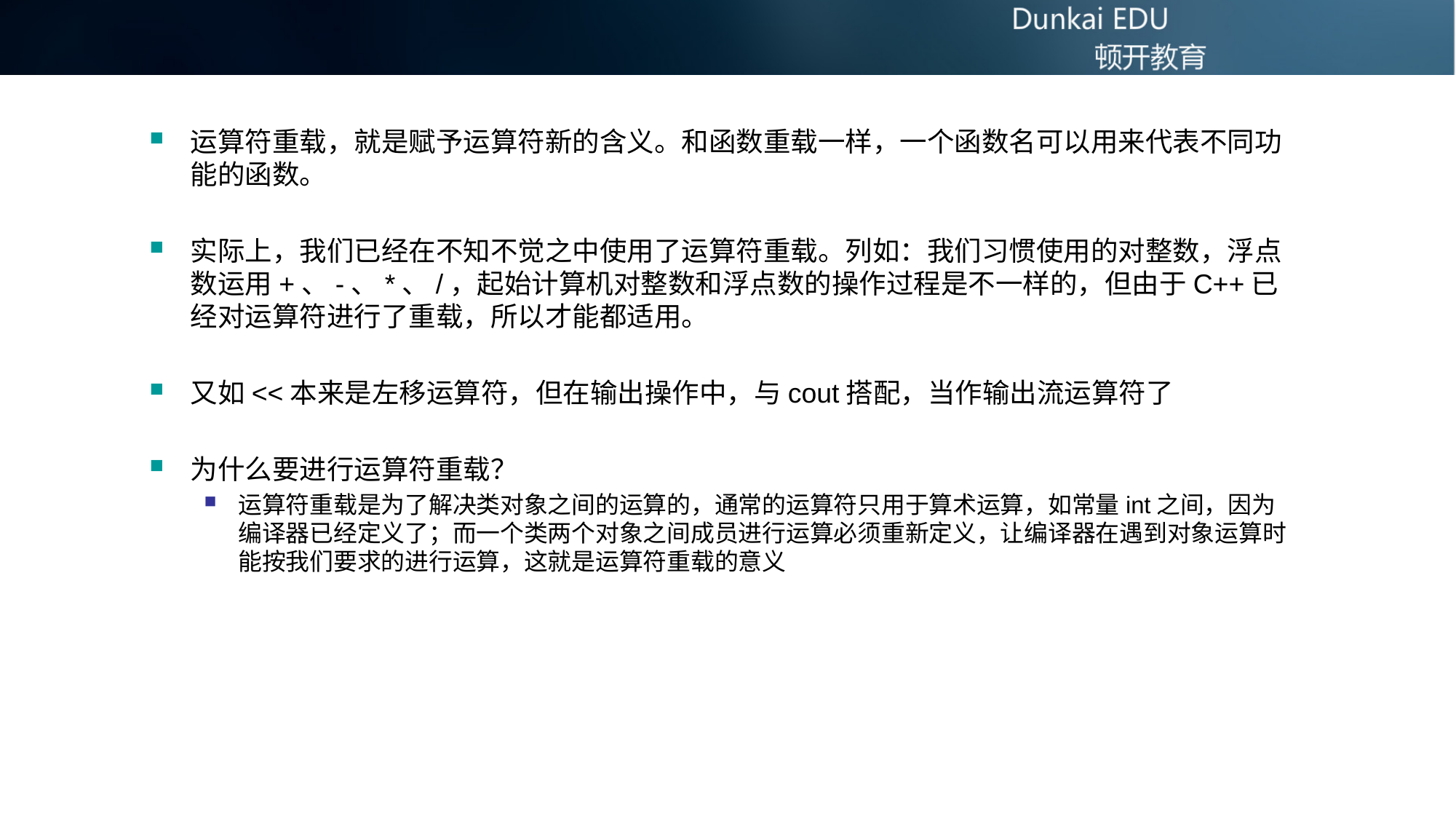

#
运算符重载，就是赋予运算符新的含义。和函数重载一样，一个函数名可以用来代表不同功能的函数。

实际上，我们已经在不知不觉之中使用了运算符重载。列如：我们习惯使用的对整数，浮点数运用+、-、*、/，起始计算机对整数和浮点数的操作过程是不一样的，但由于C++已经对运算符进行了重载，所以才能都适用。

又如<<本来是左移运算符，但在输出操作中，与cout搭配，当作输出流运算符了

为什么要进行运算符重载？
运算符重载是为了解决类对象之间的运算的，通常的运算符只用于算术运算，如常量int之间，因为编译器已经定义了；而一个类两个对象之间成员进行运算必须重新定义，让编译器在遇到对象运算时能按我们要求的进行运算，这就是运算符重载的意义